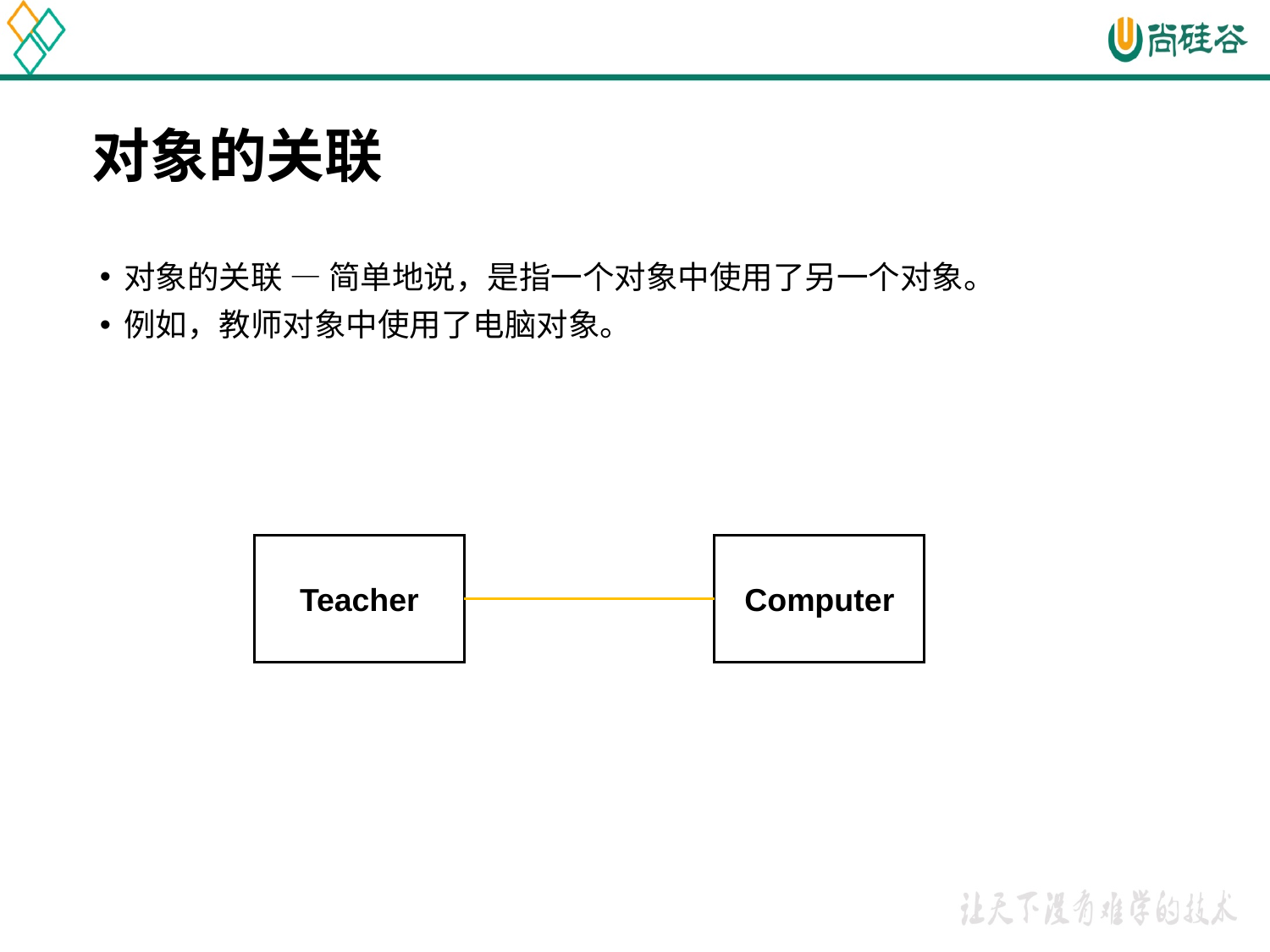

# 对象的关联
对象的关联 — 简单地说，是指一个对象中使用了另一个对象。
例如，教师对象中使用了电脑对象。

Teacher

Computer